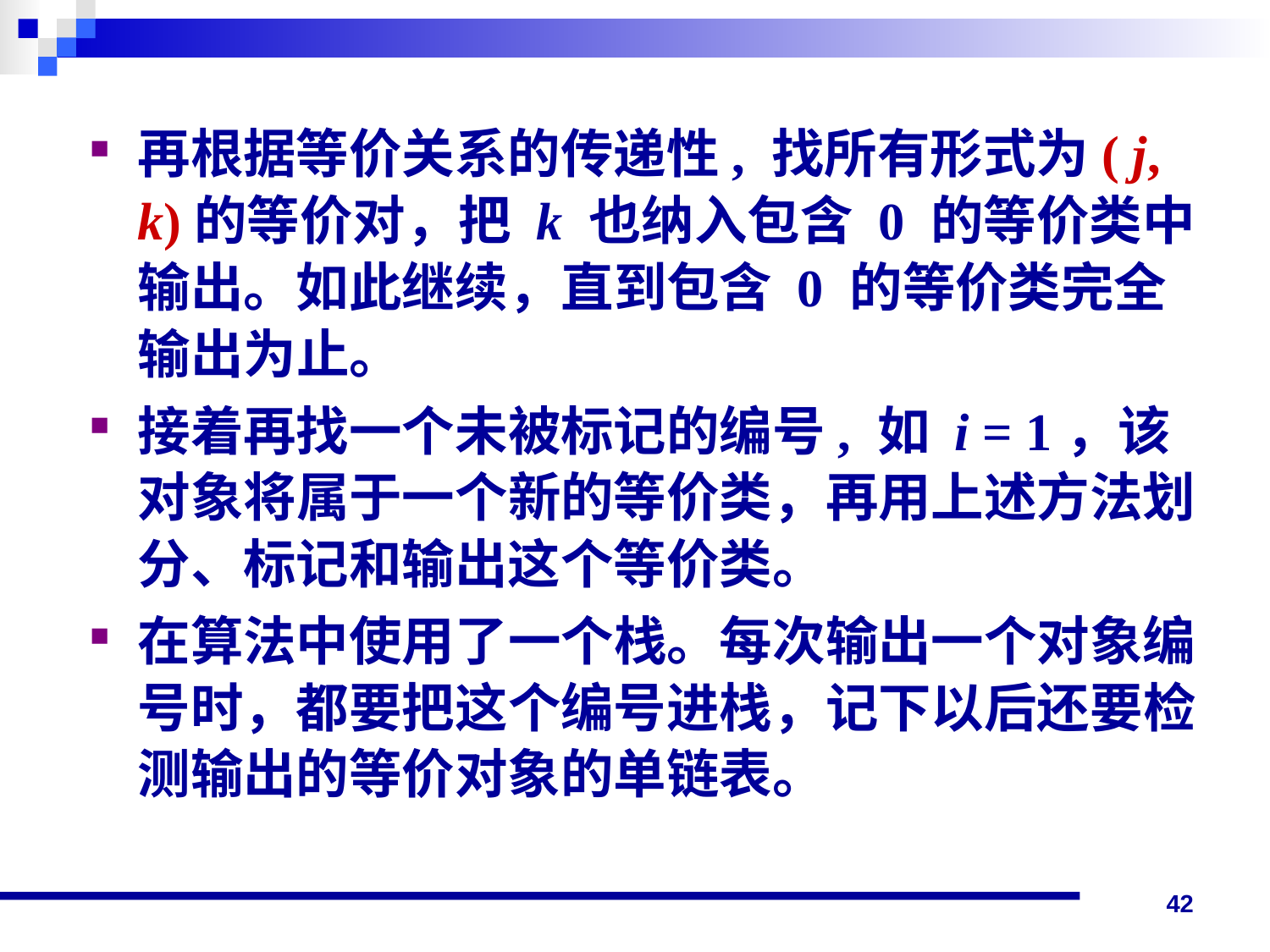

再根据等价关系的传递性, 找所有形式为( j, k)的等价对，把 k 也纳入包含 0 的等价类中输出。如此继续，直到包含 0 的等价类完全输出为止。
接着再找一个未被标记的编号, 如 i = 1，该对象将属于一个新的等价类，再用上述方法划分、标记和输出这个等价类。
在算法中使用了一个栈。每次输出一个对象编号时，都要把这个编号进栈，记下以后还要检测输出的等价对象的单链表。

42